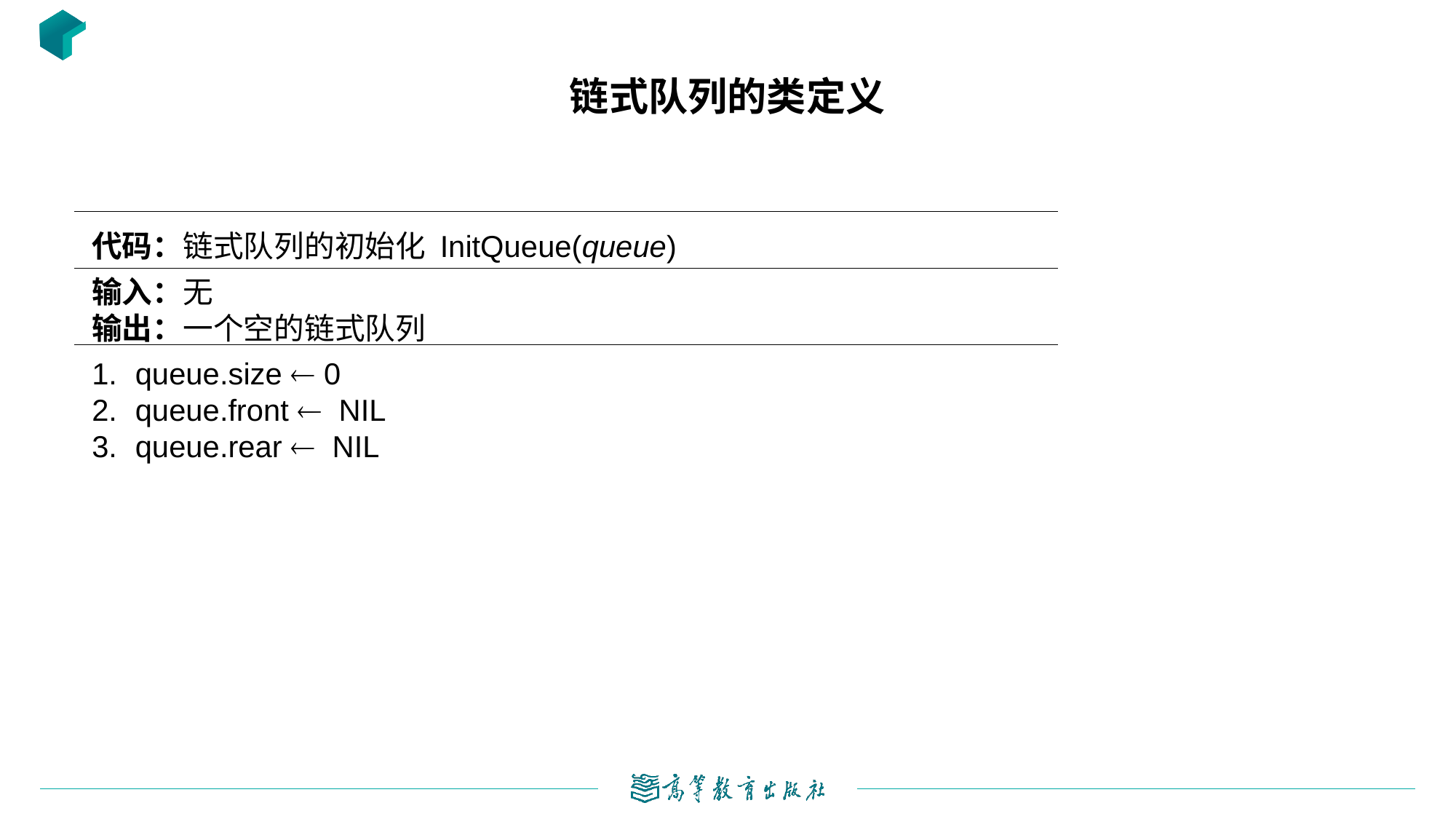

# 链式队列的类定义
代码：链式队列的初始化 InitQueue(queue)
输入：无
输出：一个空的链式队列
queue.size ← 0
queue.front ←  NIL
queue.rear ←  NIL